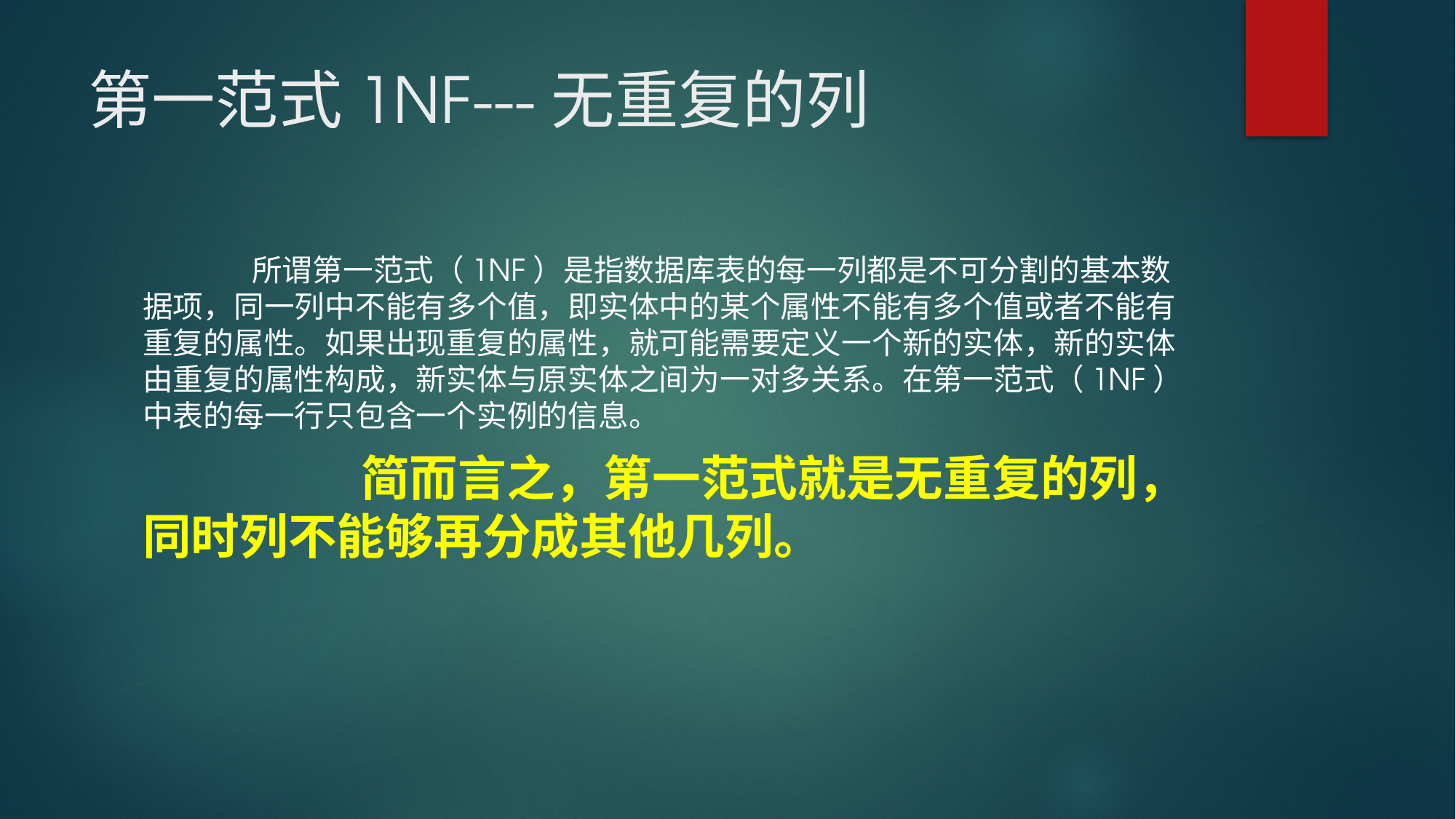

# 第一范式1NF---无重复的列
	所谓第一范式（1NF）是指数据库表的每一列都是不可分割的基本数据项，同一列中不能有多个值，即实体中的某个属性不能有多个值或者不能有重复的属性。如果出现重复的属性，就可能需要定义一个新的实体，新的实体由重复的属性构成，新实体与原实体之间为一对多关系。在第一范式（1NF）中表的每一行只包含一个实例的信息。
		简而言之，第一范式就是无重复的列，同时列不能够再分成其他几列。